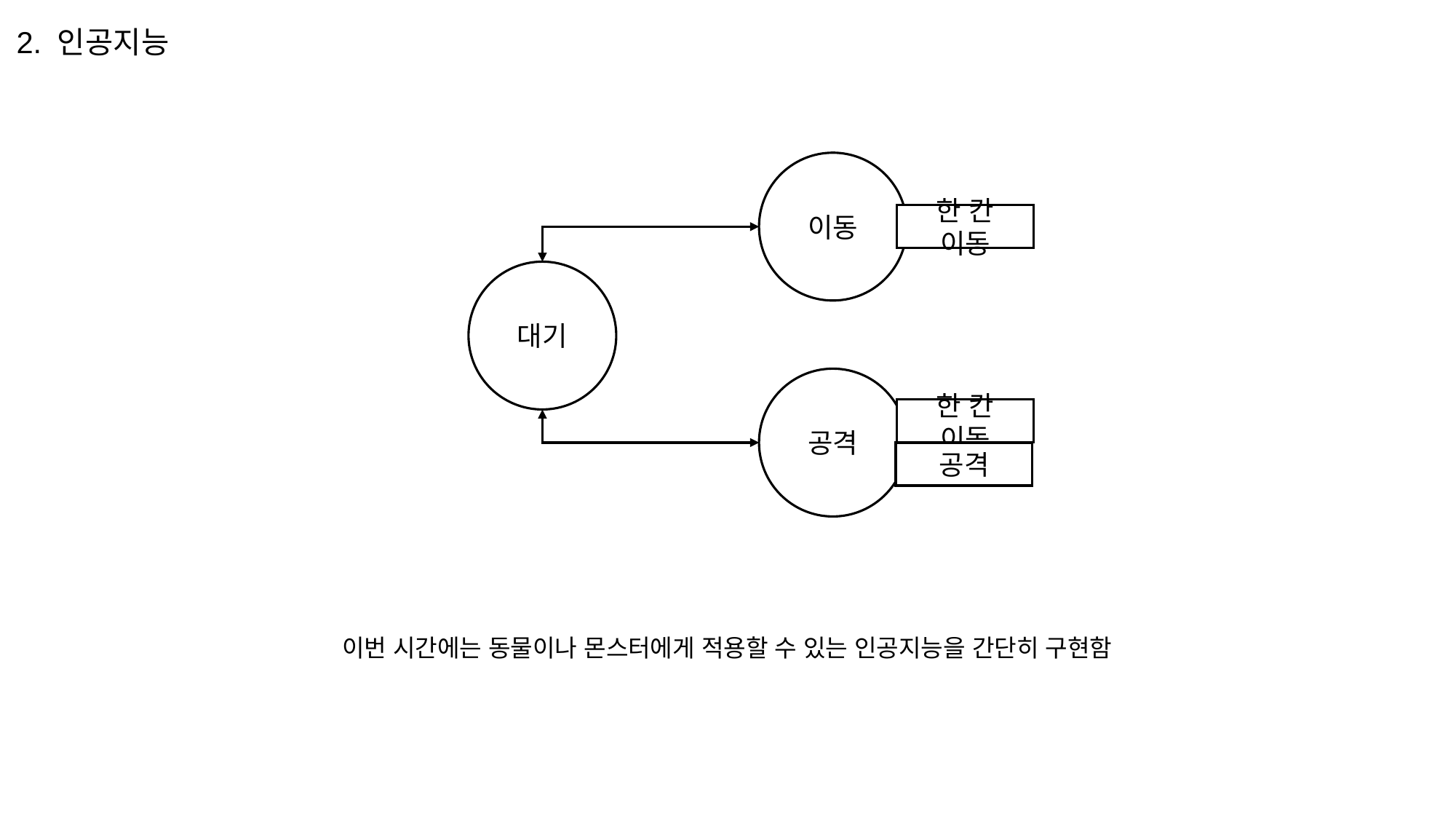

2. 인공지능
이동
한 칸 이동
대기
공격
한 칸 이동
공격
이번 시간에는 동물이나 몬스터에게 적용할 수 있는 인공지능을 간단히 구현함